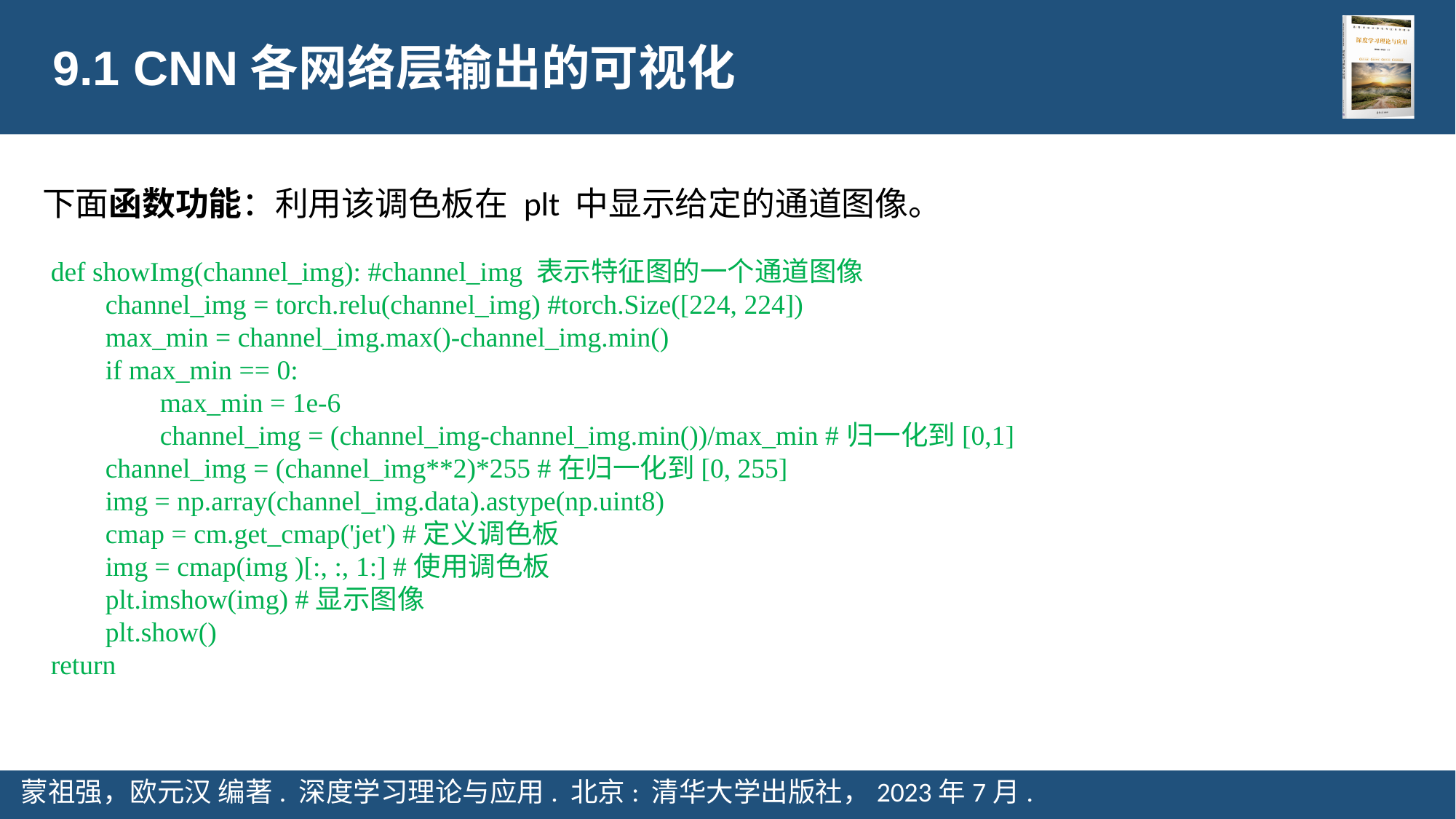

9.1 CNN各网络层输出的可视化
下面函数功能：利用该调色板在 plt 中显示给定的通道图像。
def showImg(channel_img): #channel_img 表示特征图的一个通道图像
channel_img = torch.relu(channel_img) #torch.Size([224, 224])
max_min = channel_img.max()-channel_img.min()
if max_min == 0:
max_min = 1e-6
channel_img = (channel_img-channel_img.min())/max_min #归一化到[0,1]
channel_img = (channel_img**2)*255 #在归一化到[0, 255]
img = np.array(channel_img.data).astype(np.uint8)
cmap = cm.get_cmap('jet') #定义调色板
img = cmap(img )[:, :, 1:] #使用调色板
plt.imshow(img) #显示图像
plt.show()
return